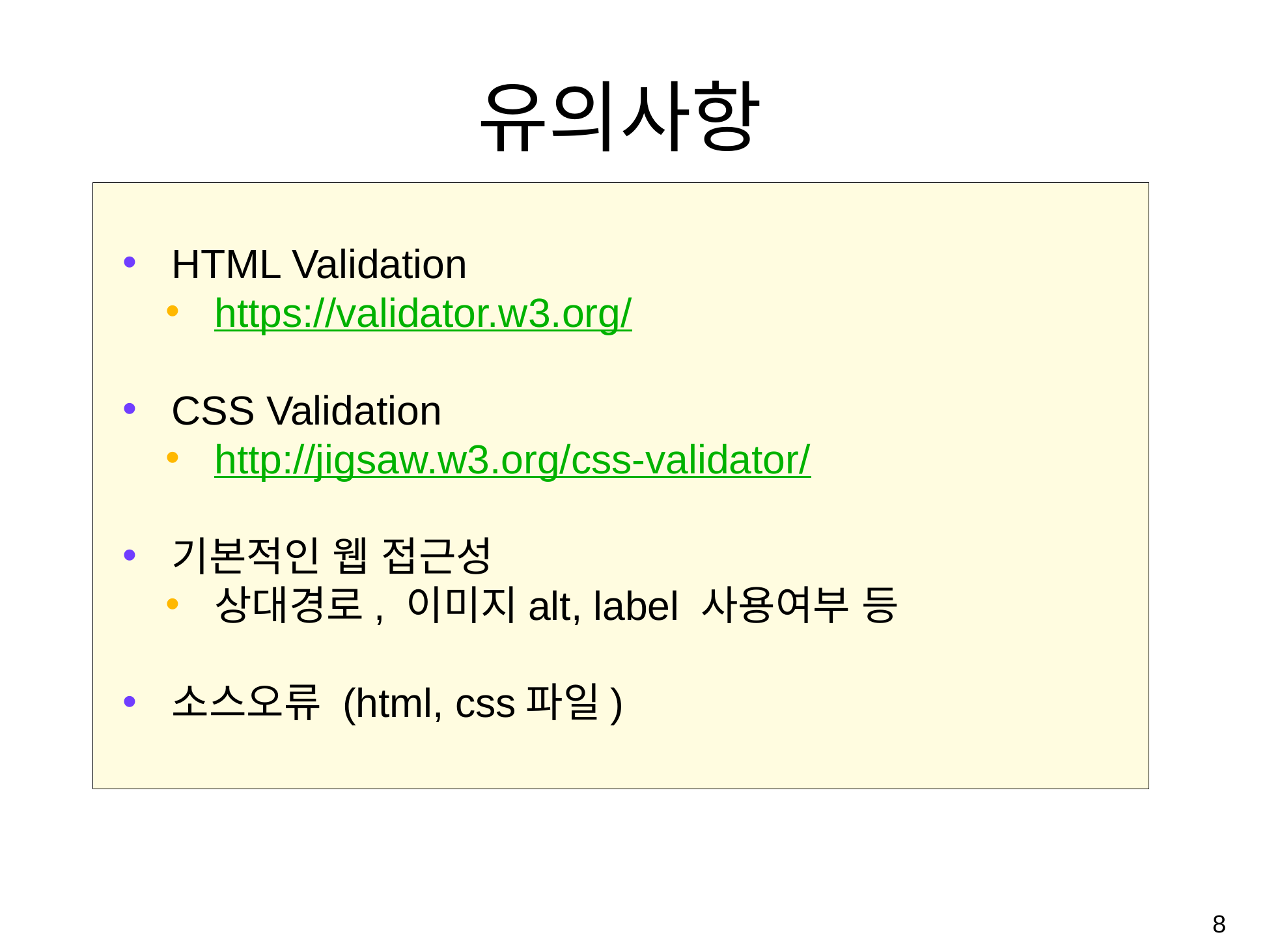

# 유의사항

HTML Validation
https://validator.w3.org/

CSS Validation
http://jigsaw.w3.org/css-validator/

기본적인 웹 접근성
상대경로, 이미지alt, label 사용여부 등

소스오류 (html, css파일)
8